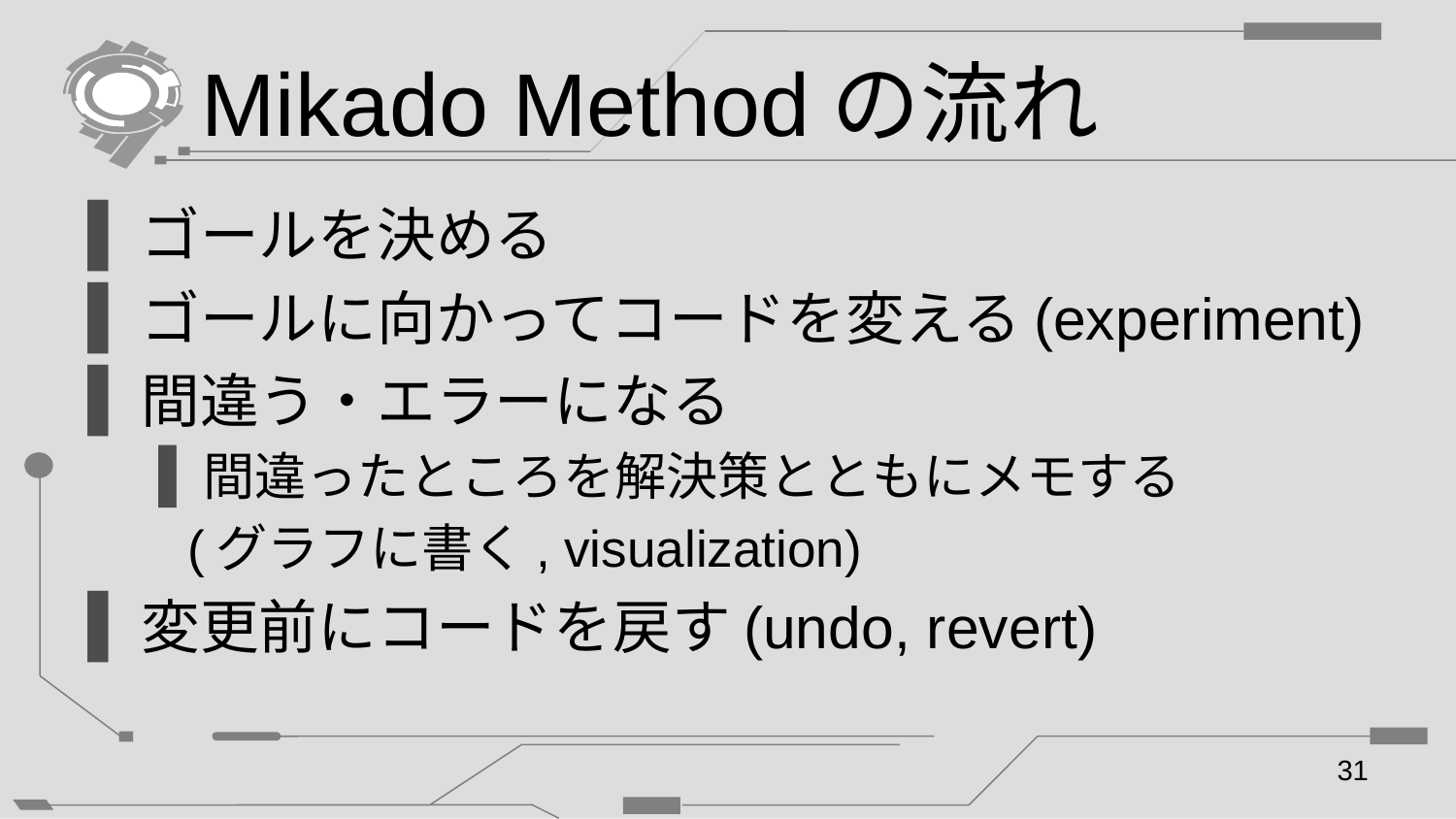

# Mikado Methodの流れ
ゴールを決める
ゴールに向かってコードを変える(experiment)
間違う・エラーになる
間違ったところを解決策とともにメモする
  (グラフに書く, visualization)
変更前にコードを戻す(undo, revert)

31